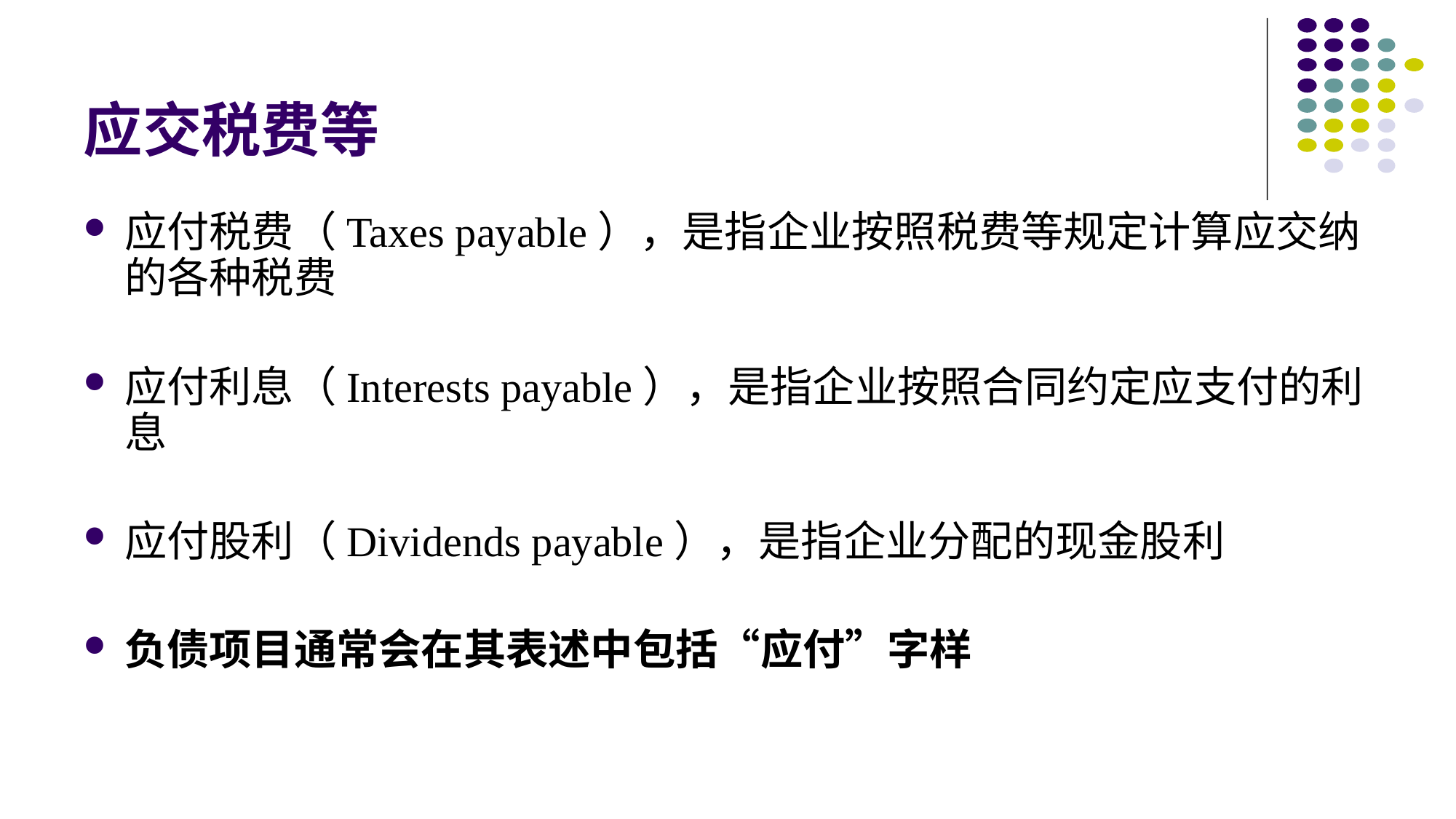

# 应交税费等
应付税费（Taxes payable），是指企业按照税费等规定计算应交纳的各种税费

应付利息（Interests payable），是指企业按照合同约定应支付的利息

应付股利（Dividends payable），是指企业分配的现金股利

负债项目通常会在其表述中包括“应付”字样